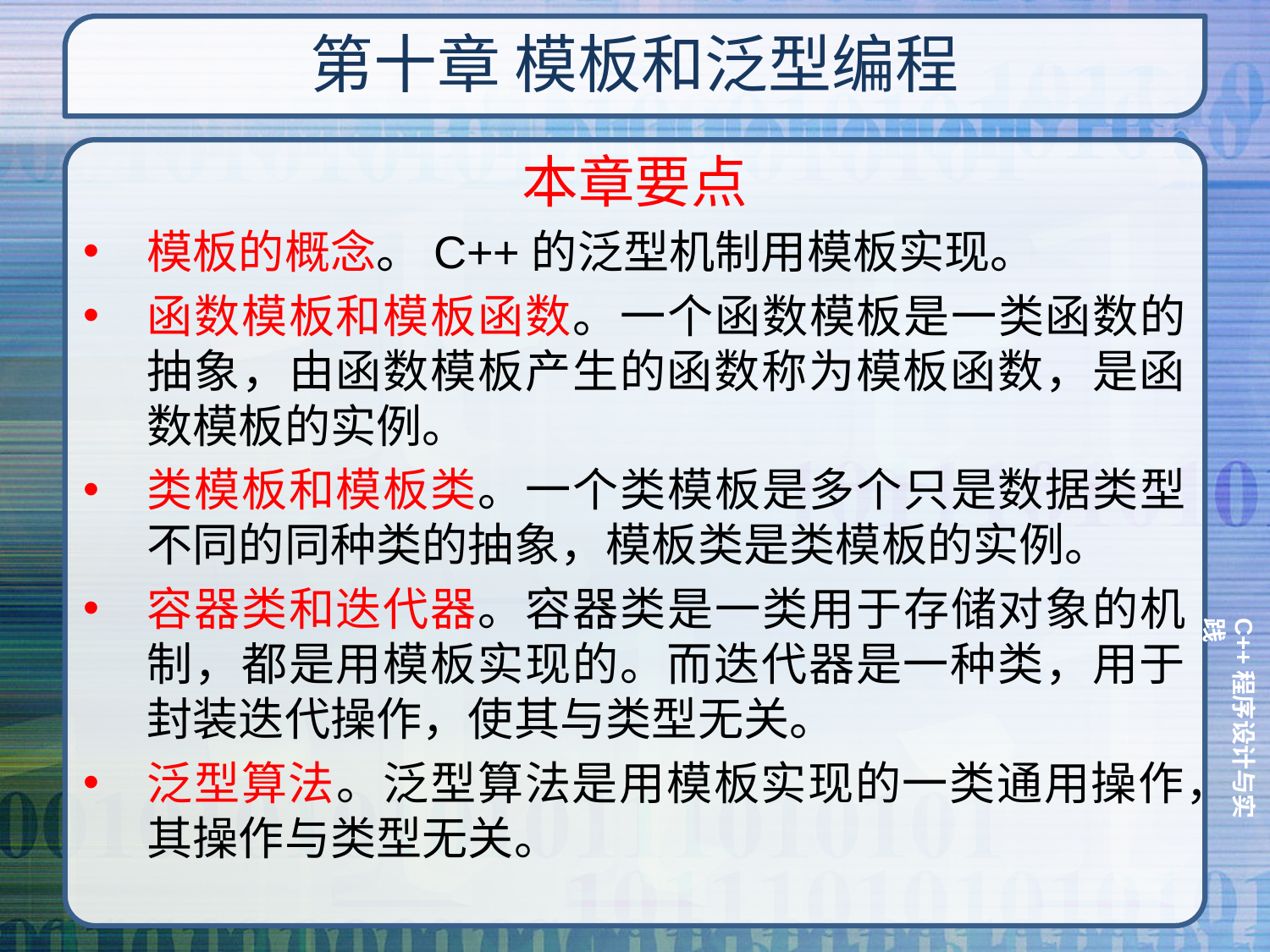

# 第十章 模板和泛型编程
本章要点
模板的概念。C++的泛型机制用模板实现。
函数模板和模板函数。一个函数模板是一类函数的抽象，由函数模板产生的函数称为模板函数，是函数模板的实例。
类模板和模板类。一个类模板是多个只是数据类型不同的同种类的抽象，模板类是类模板的实例。
容器类和迭代器。容器类是一类用于存储对象的机制，都是用模板实现的。而迭代器是一种类，用于封装迭代操作，使其与类型无关。
泛型算法。泛型算法是用模板实现的一类通用操作，其操作与类型无关。